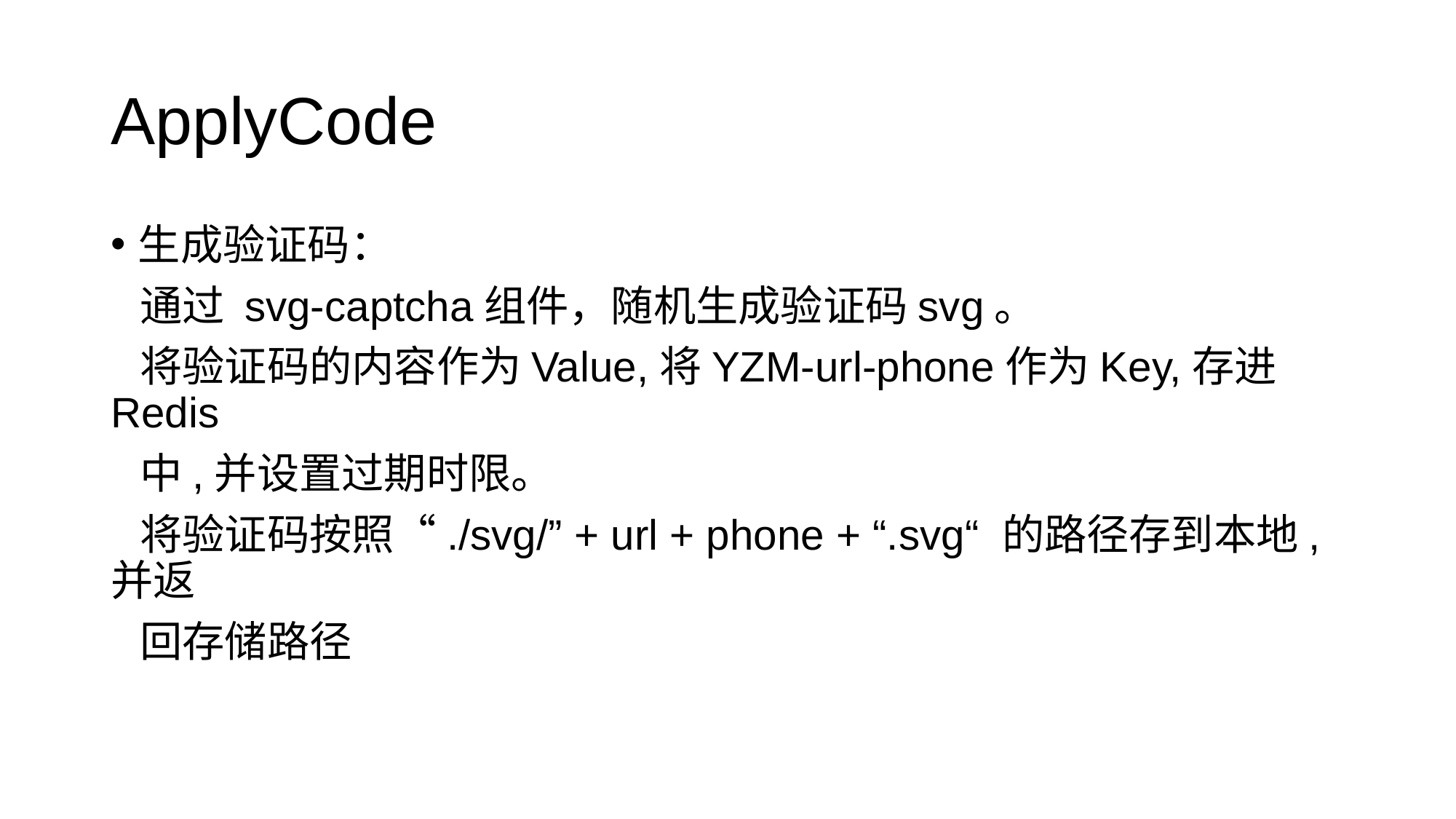

# ApplyCode
生成验证码：
  通过 svg-captcha组件，随机生成验证码svg。
  将验证码的内容作为Value,将YZM-url-phone作为Key,存进Redis
  中,并设置过期时限。
  将验证码按照“./svg/” + url + phone + “.svg“ 的路径存到本地,并返
  回存储路径